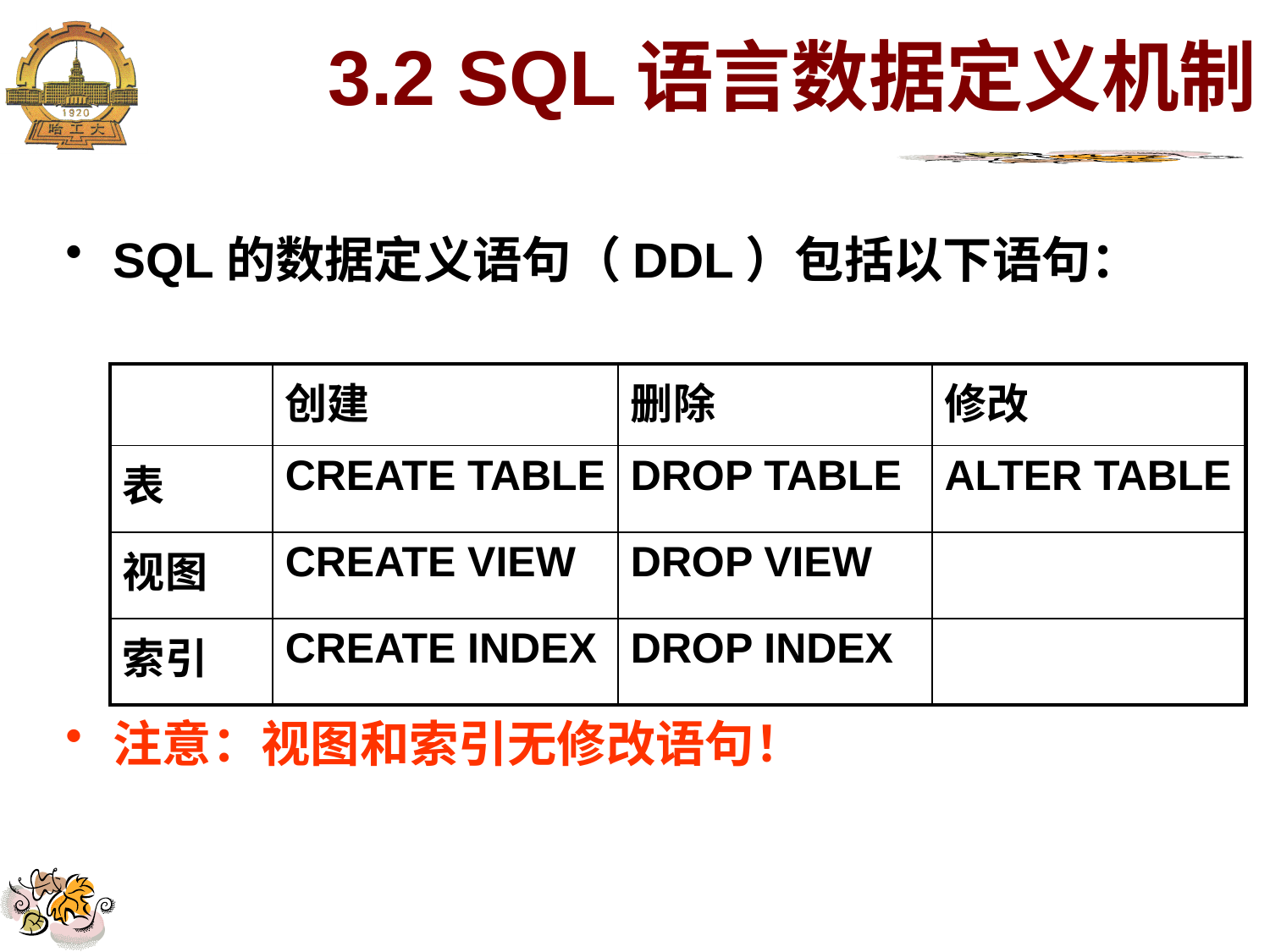

# 3.2 SQL语言数据定义机制
SQL的数据定义语句（DDL）包括以下语句：

注意：视图和索引无修改语句！

|  | 创建 | 删除 | 修改 |
| --- | --- | --- | --- |
| 表 | CREATE TABLE | DROP TABLE | ALTER TABLE |
| 视图 | CREATE VIEW | DROP VIEW |  |
| 索引 | CREATE INDEX | DROP INDEX |  |